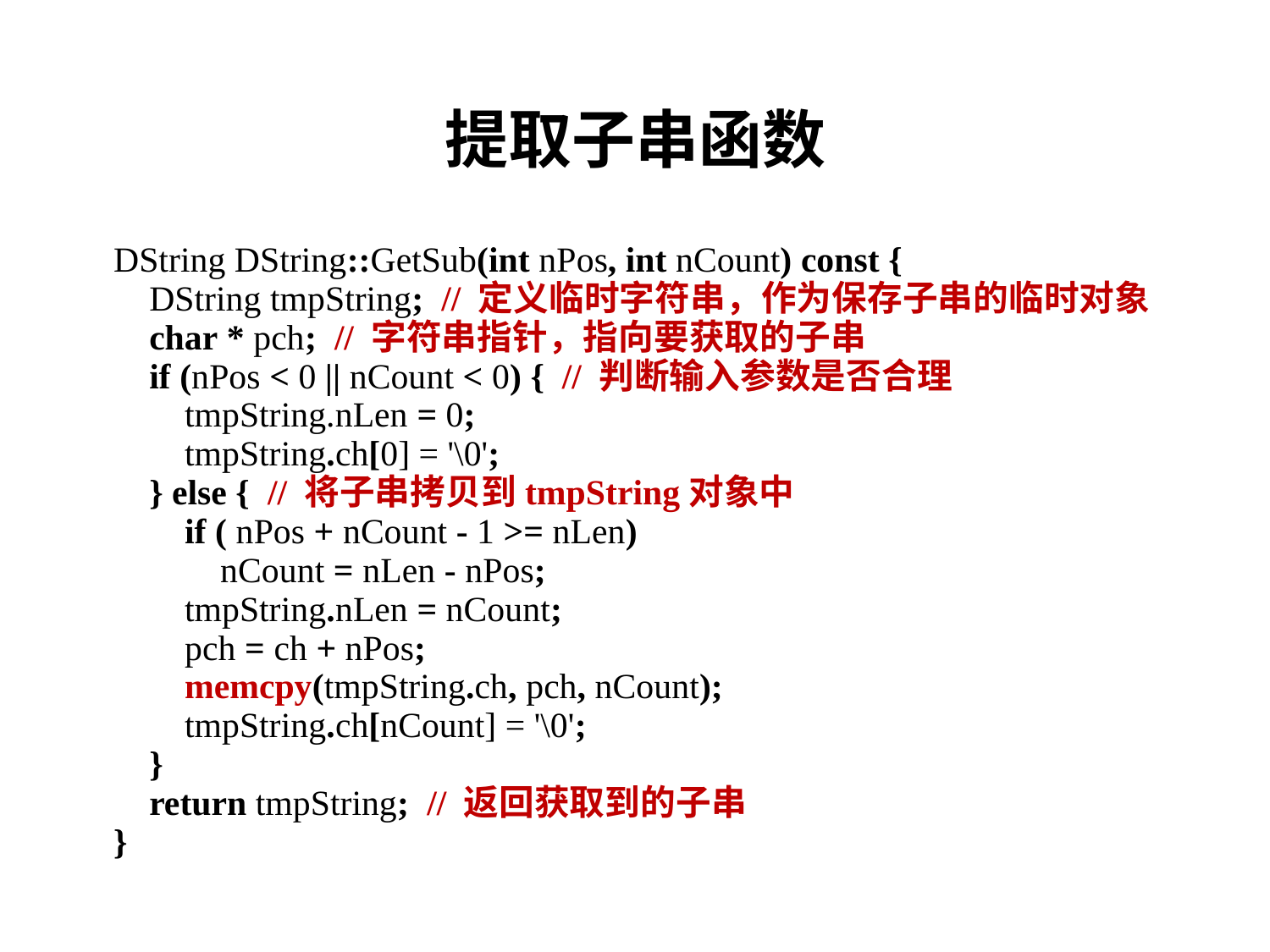

# 提取子串函数
DString DString::GetSub(int nPos, int nCount) const {
    DString tmpString;  // 定义临时字符串，作为保存子串的临时对象
    char * pch;  // 字符串指针，指向要获取的子串
    if (nPos < 0 || nCount < 0) {  // 判断输入参数是否合理
        tmpString.nLen = 0;
        tmpString.ch[0] = '\0';
    } else {  // 将子串拷贝到tmpString对象中
        if ( nPos + nCount - 1 >= nLen)
            nCount = nLen - nPos;
        tmpString.nLen = nCount;
        pch = ch + nPos;
        memcpy(tmpString.ch, pch, nCount);
        tmpString.ch[nCount] = '\0';
    }
    return tmpString;  // 返回获取到的子串
}